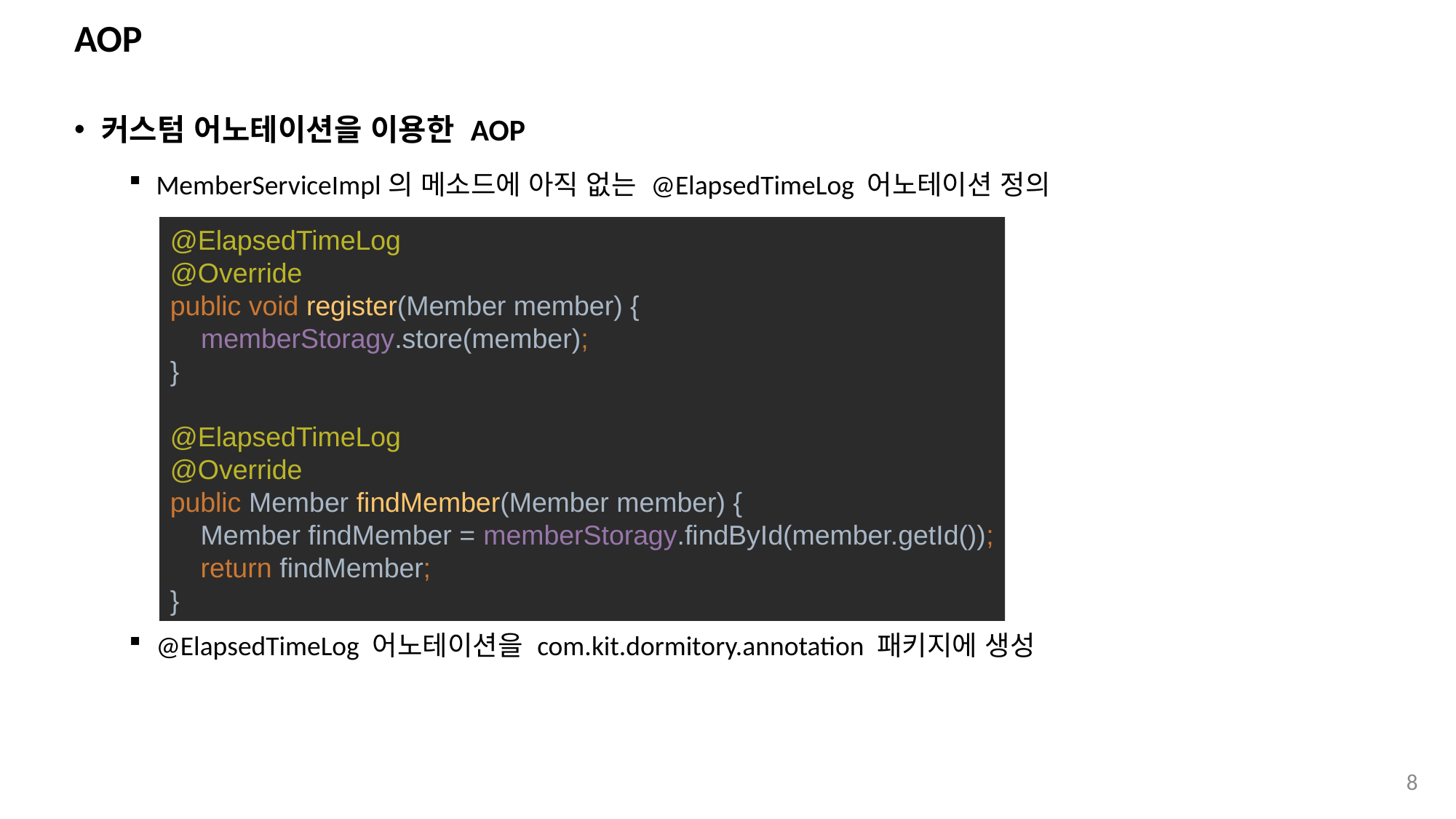

# AOP
커스텀 어노테이션을 이용한 AOP
MemberServiceImpl의 메소드에 아직 없는 @ElapsedTimeLog 어노테이션 정의

@ElapsedTimeLog 어노테이션을 com.kit.dormitory.annotation 패키지에 생성

@ElapsedTimeLog
@Override
public void register(Member member) {
    memberStoragy.store(member);
}
@ElapsedTimeLog
@Override
public Member findMember(Member member) {
    Member findMember = memberStoragy.findById(member.getId());
    return findMember;
}
8